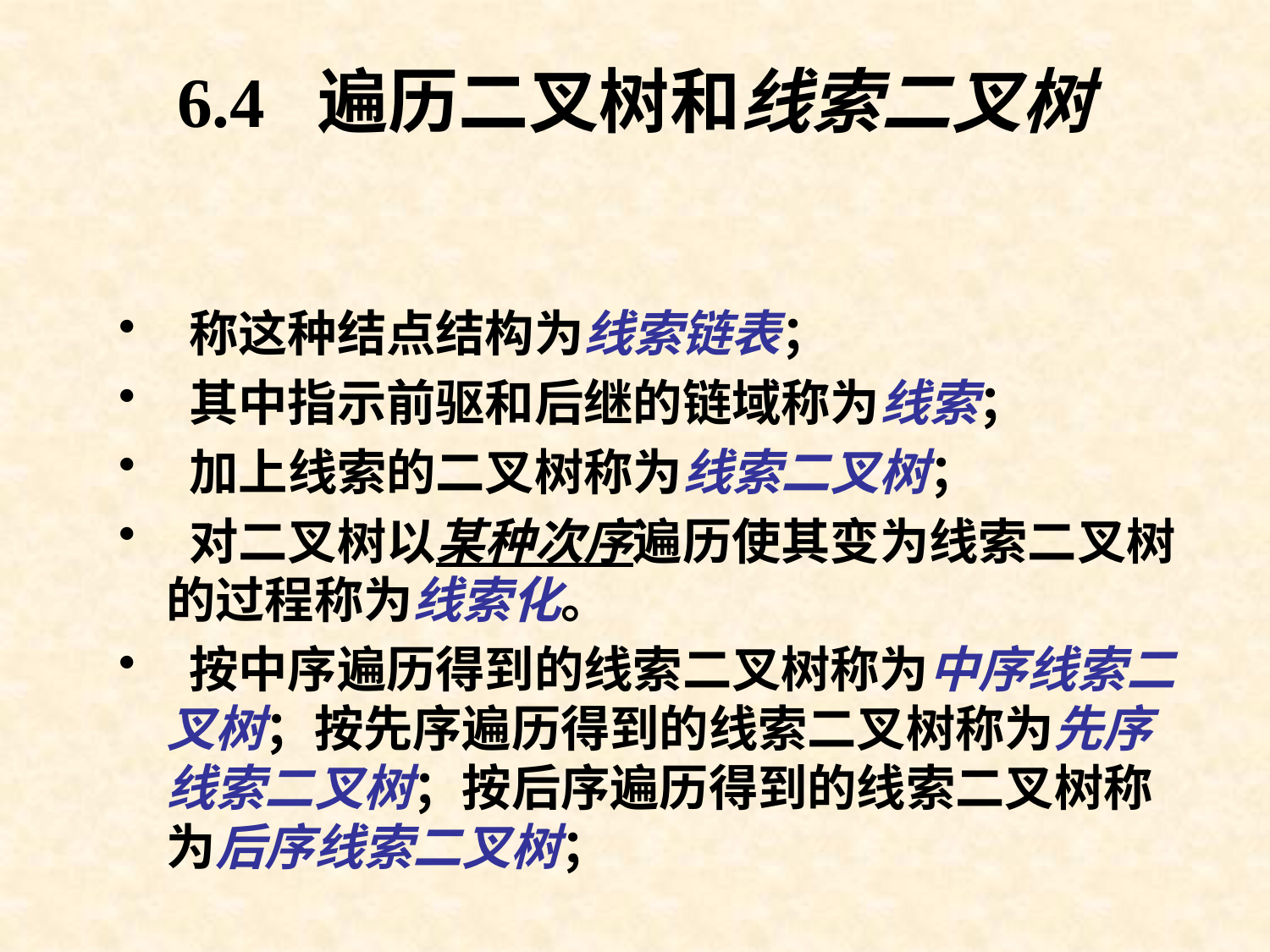

6.4  遍历二叉树和线索二叉树
 称这种结点结构为线索链表；
 其中指示前驱和后继的链域称为线索；
 加上线索的二叉树称为线索二叉树；
 对二叉树以某种次序遍历使其变为线索二叉树的过程称为线索化。
 按中序遍历得到的线索二叉树称为中序线索二叉树；按先序遍历得到的线索二叉树称为先序线索二叉树；按后序遍历得到的线索二叉树称为后序线索二叉树；